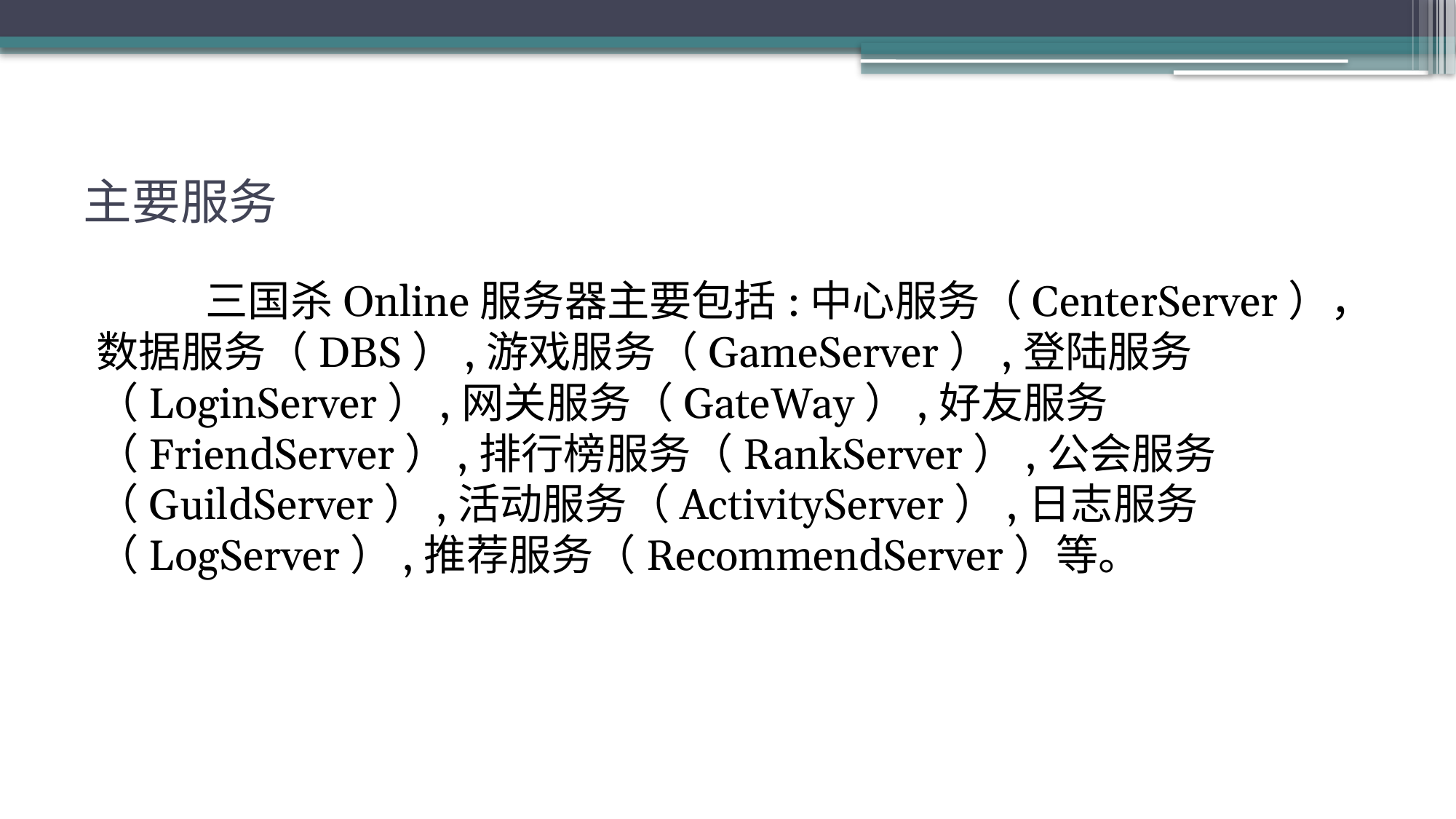

# 主要服务
	三国杀Online服务器主要包括:中心服务（CenterServer），数据服务（DBS）,游戏服务（GameServer）,登陆服务（LoginServer）,网关服务（GateWay）,好友服务（FriendServer）,排行榜服务（RankServer）,公会服务（GuildServer）,活动服务（ActivityServer）,日志服务（LogServer）,推荐服务（RecommendServer）等。